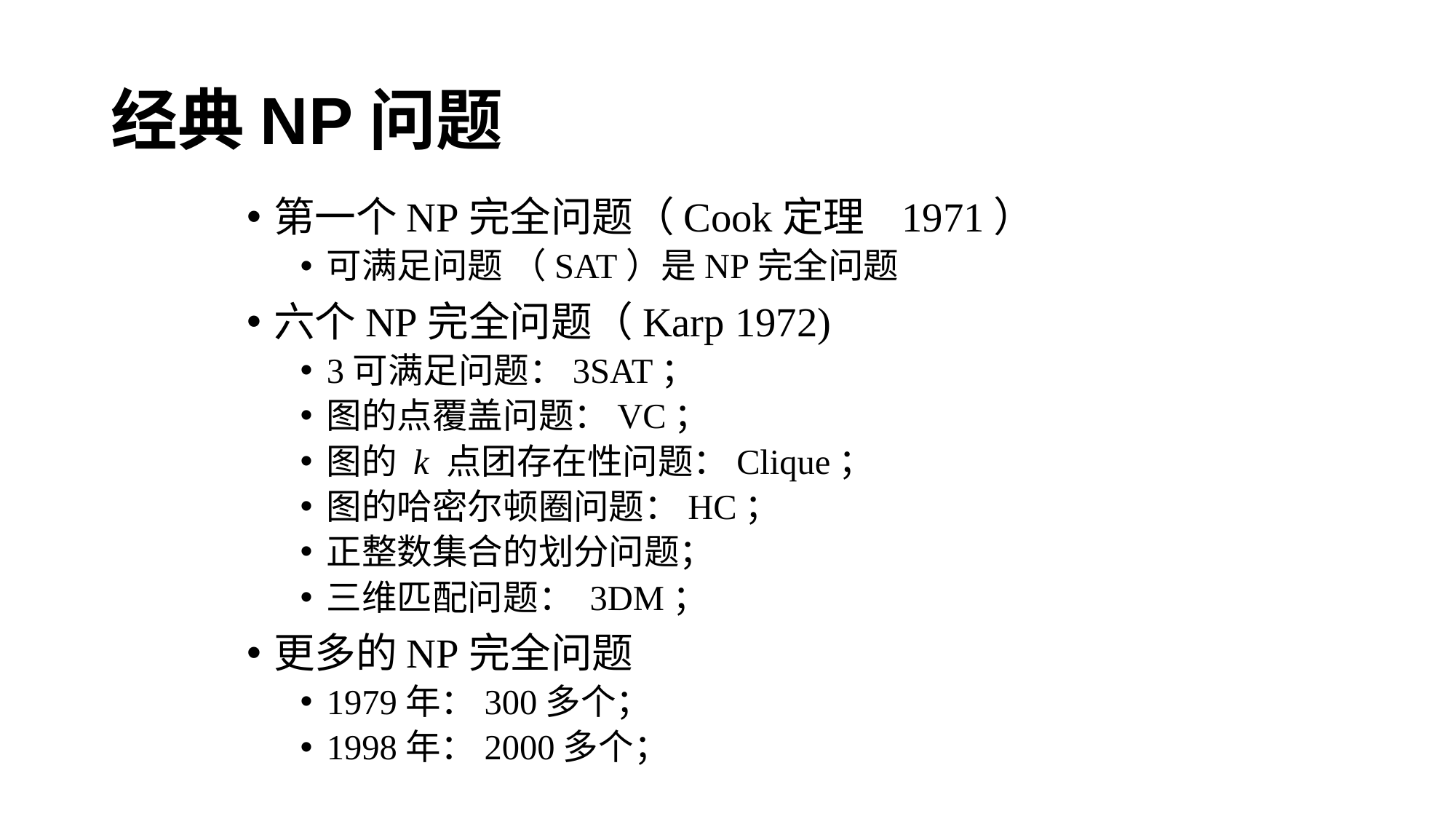

# 经典NP问题
第一个NP完全问题（Cook定理   1971）
可满足问题 （SAT）是NP完全问题
六个NP完全问题（Karp 1972)
3可满足问题：3SAT；
图的点覆盖问题：VC；
图的 k 点团存在性问题：Clique；
图的哈密尔顿圈问题：HC；
正整数集合的划分问题；
三维匹配问题： 3DM；
更多的NP完全问题
1979年：300多个；
1998年：2000多个；
29